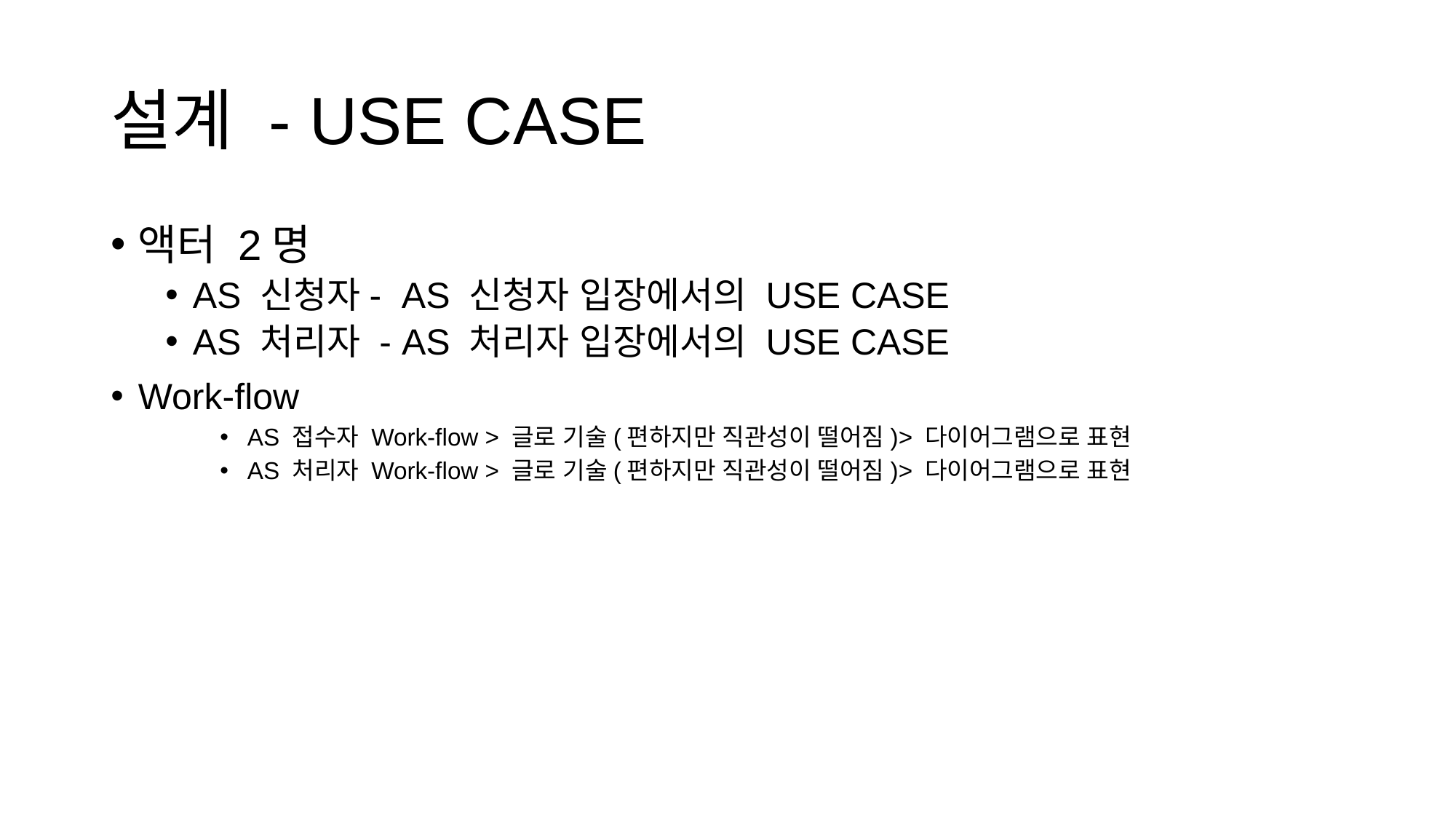

# 설계 - USE CASE
액터 2명
AS 신청자-  AS 신청자 입장에서의 USE CASE
AS 처리자 - AS 처리자 입장에서의 USE CASE
Work-flow
AS 접수자 Work-flow > 글로 기술(편하지만 직관성이 떨어짐)> 다이어그램으로 표현
AS 처리자 Work-flow > 글로 기술(편하지만 직관성이 떨어짐)> 다이어그램으로 표현